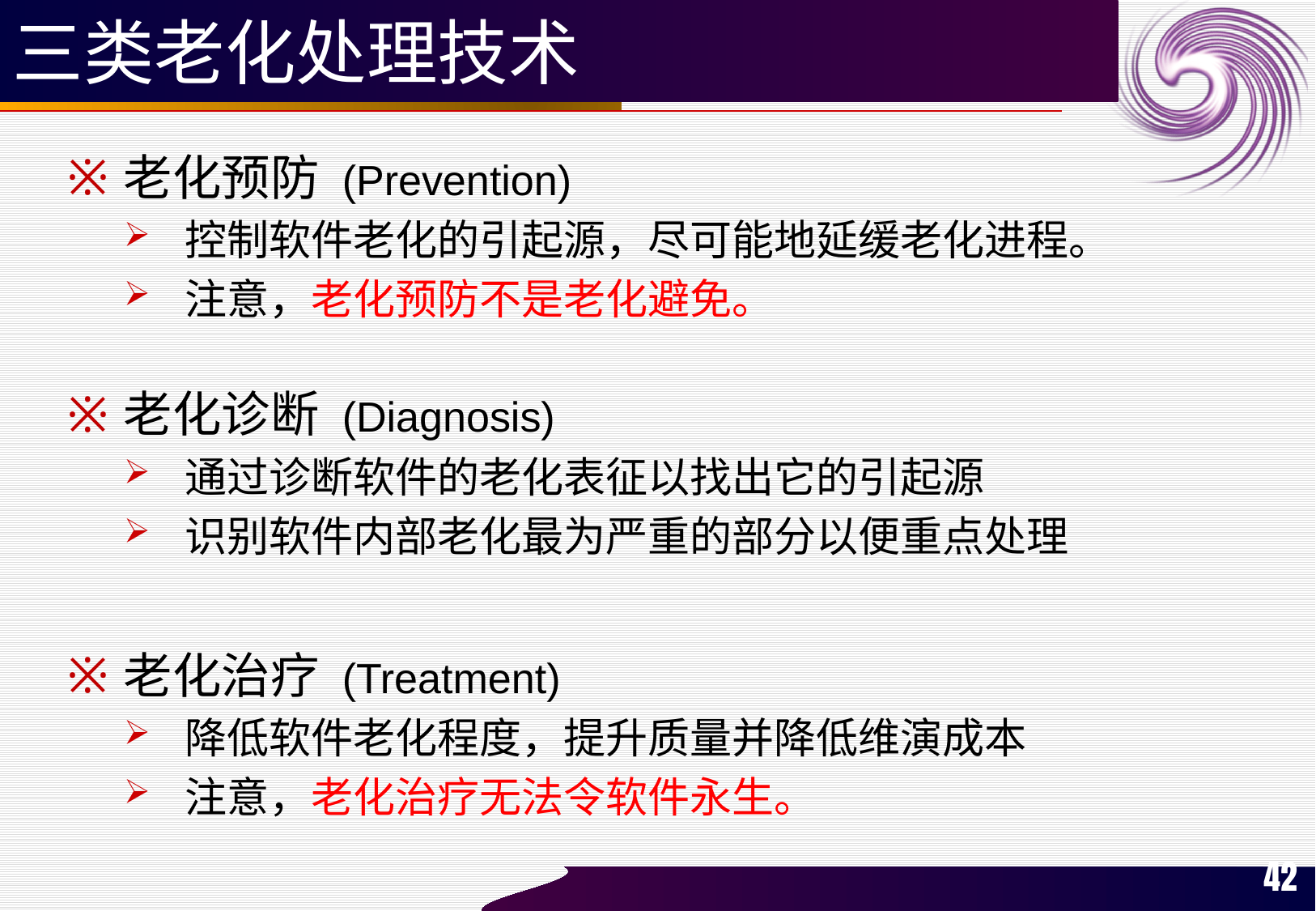

# 三类老化处理技术
老化预防 (Prevention)
控制软件老化的引起源，尽可能地延缓老化进程。
注意，老化预防不是老化避免。
老化诊断 (Diagnosis)
通过诊断软件的老化表征以找出它的引起源
识别软件内部老化最为严重的部分以便重点处理

老化治疗 (Treatment)
降低软件老化程度，提升质量并降低维演成本
注意，老化治疗无法令软件永生。
42